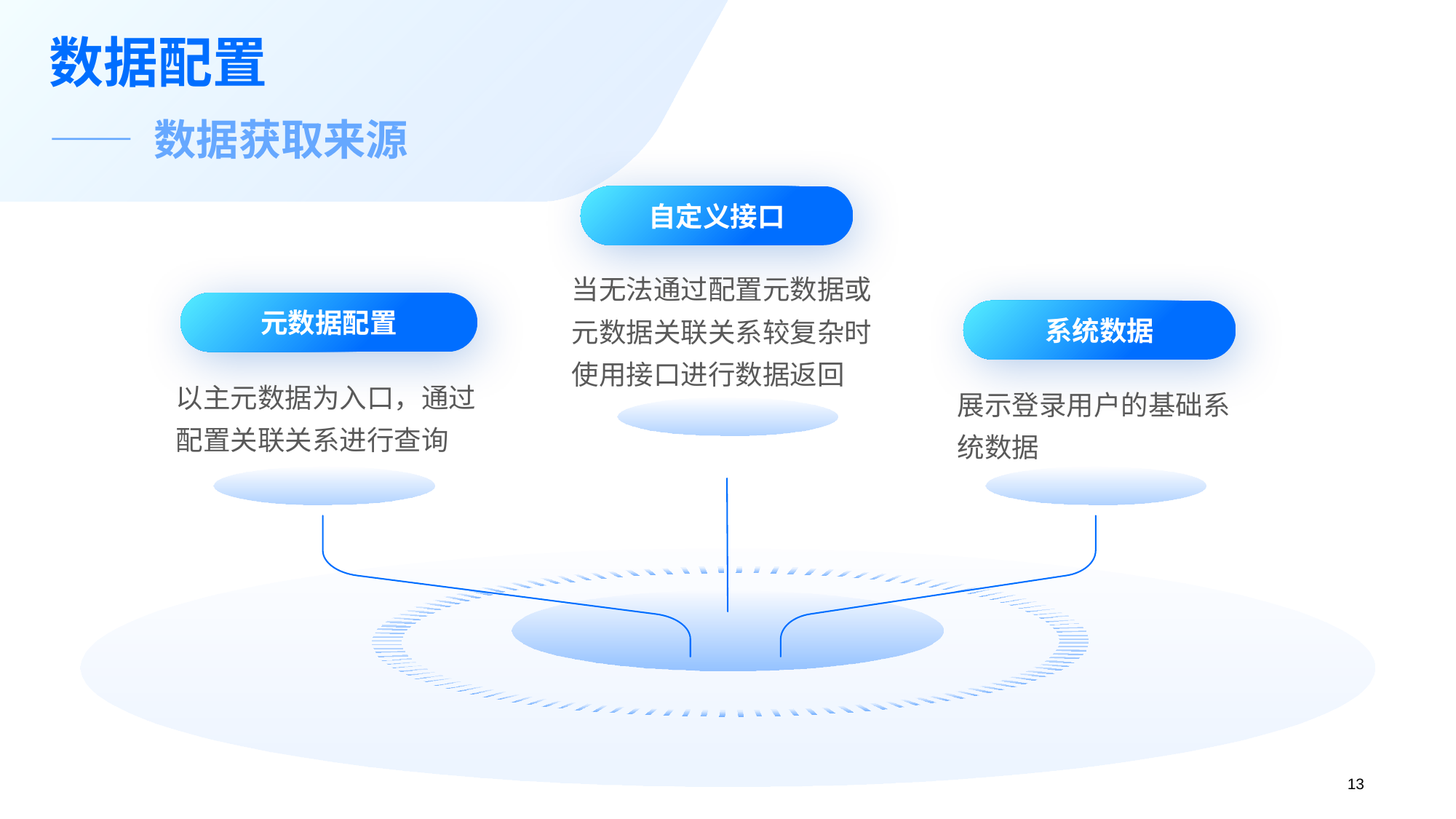

数据配置
—— 数据获取来源
自定义接口
当无法通过配置元数据或元数据关联关系较复杂时使用接口进行数据返回
元数据配置
以主元数据为入口，通过配置关联关系进行查询
系统数据
展示登录用户的基础系统数据

基于Excel表格进行模板设计
基于Canvas画布进行模板设计
13